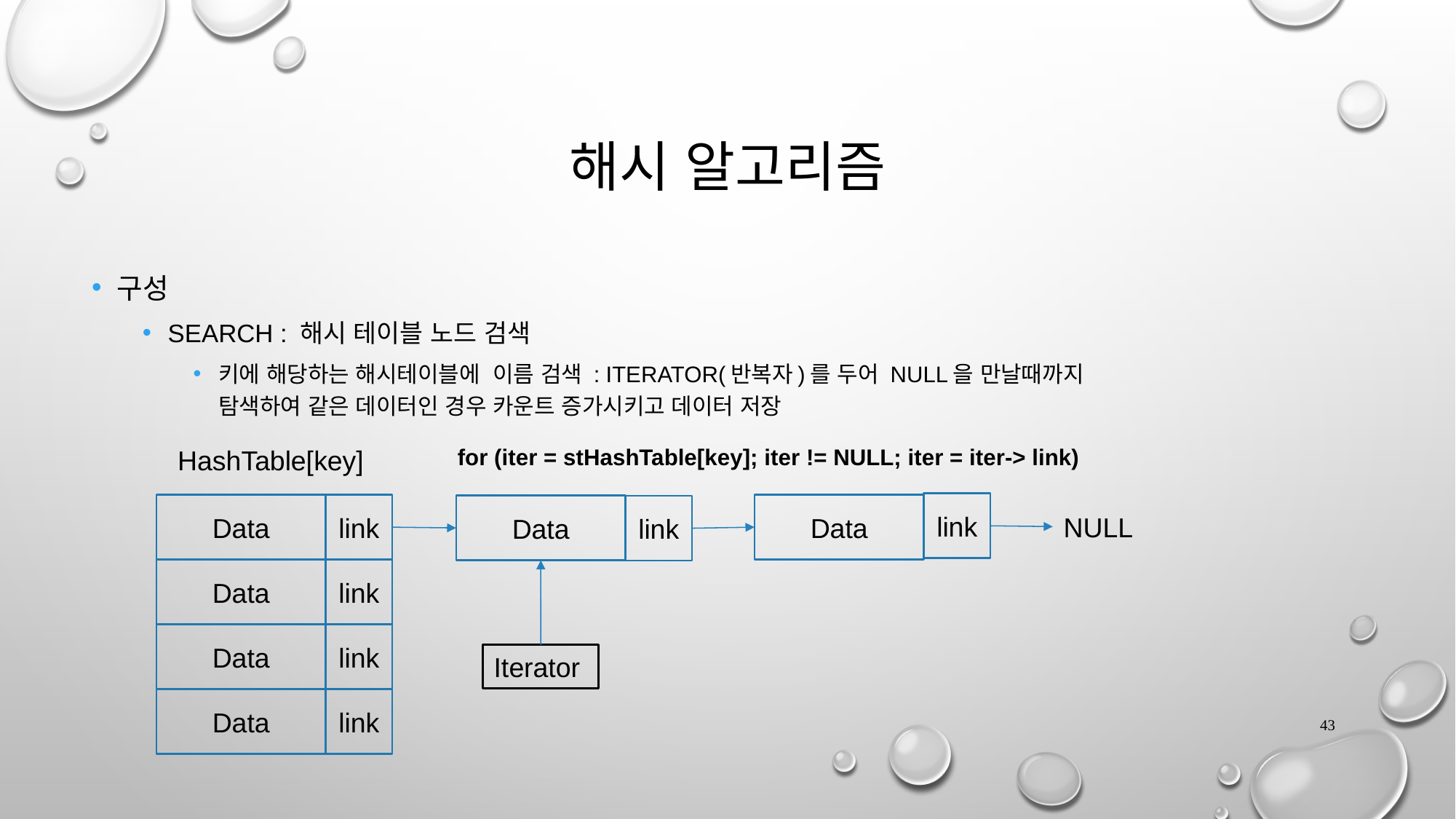

# 해시 알고리즘
구성
Search : 해시 테이블 노드 검색
키에 해당하는 해시테이블에  이름 검색 : Iterator(반복자)를 두어 NULL을 만날때까지 탐색하여 같은 데이터인 경우 카운트 증가시키고 데이터 저장

for (iter = stHashTable[key]; iter != NULL; iter = iter-> link)
HashTable[key]
link
Data
Data
link
Data
link
NULL
Data
link
Data
link
Iterator
Data
link
43